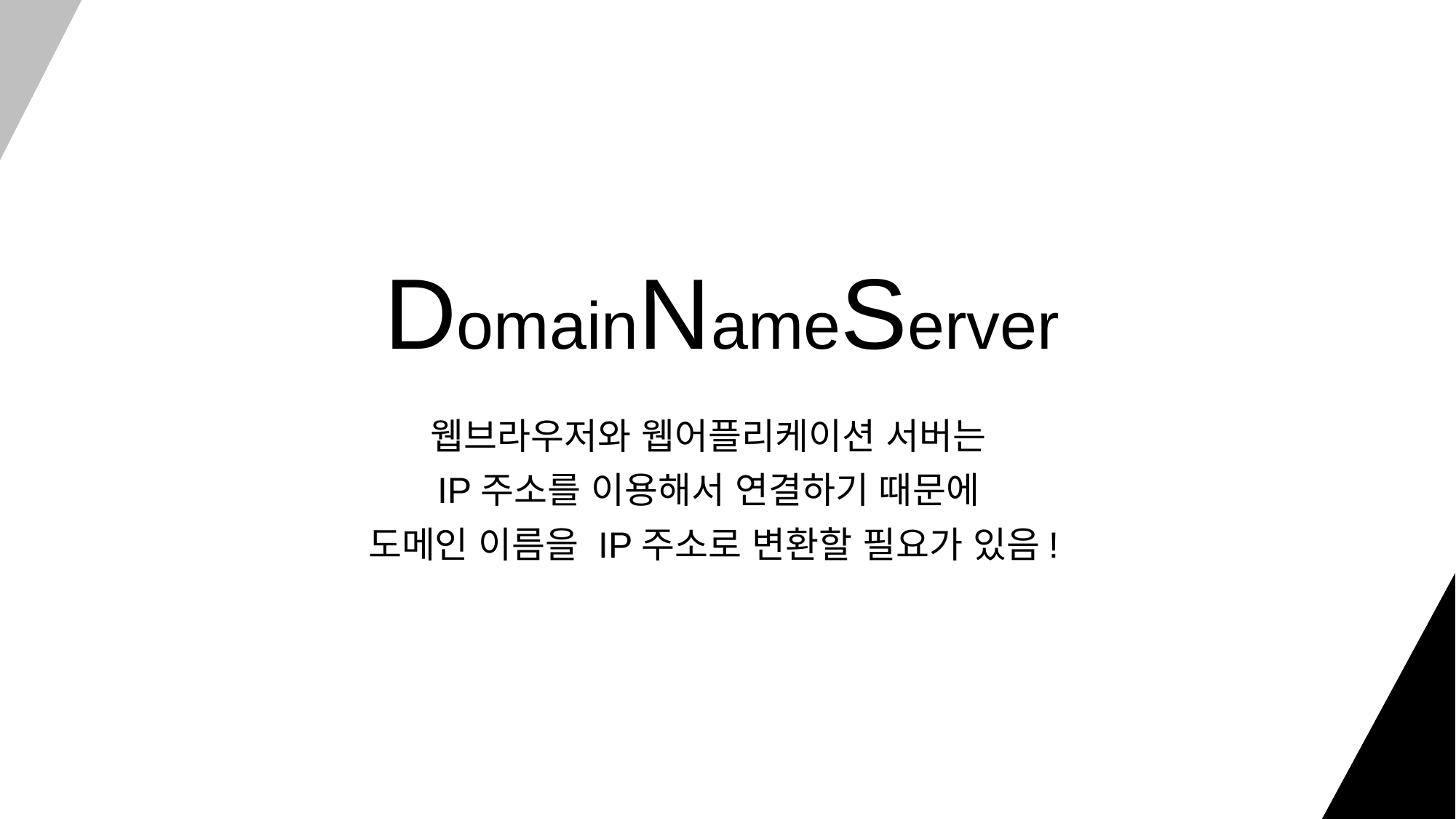

# DomainNameServer
웹브라우저와 웹어플리케이션 서버는
IP주소를 이용해서 연결하기 때문에
도메인 이름을 IP주소로 변환할 필요가 있음!